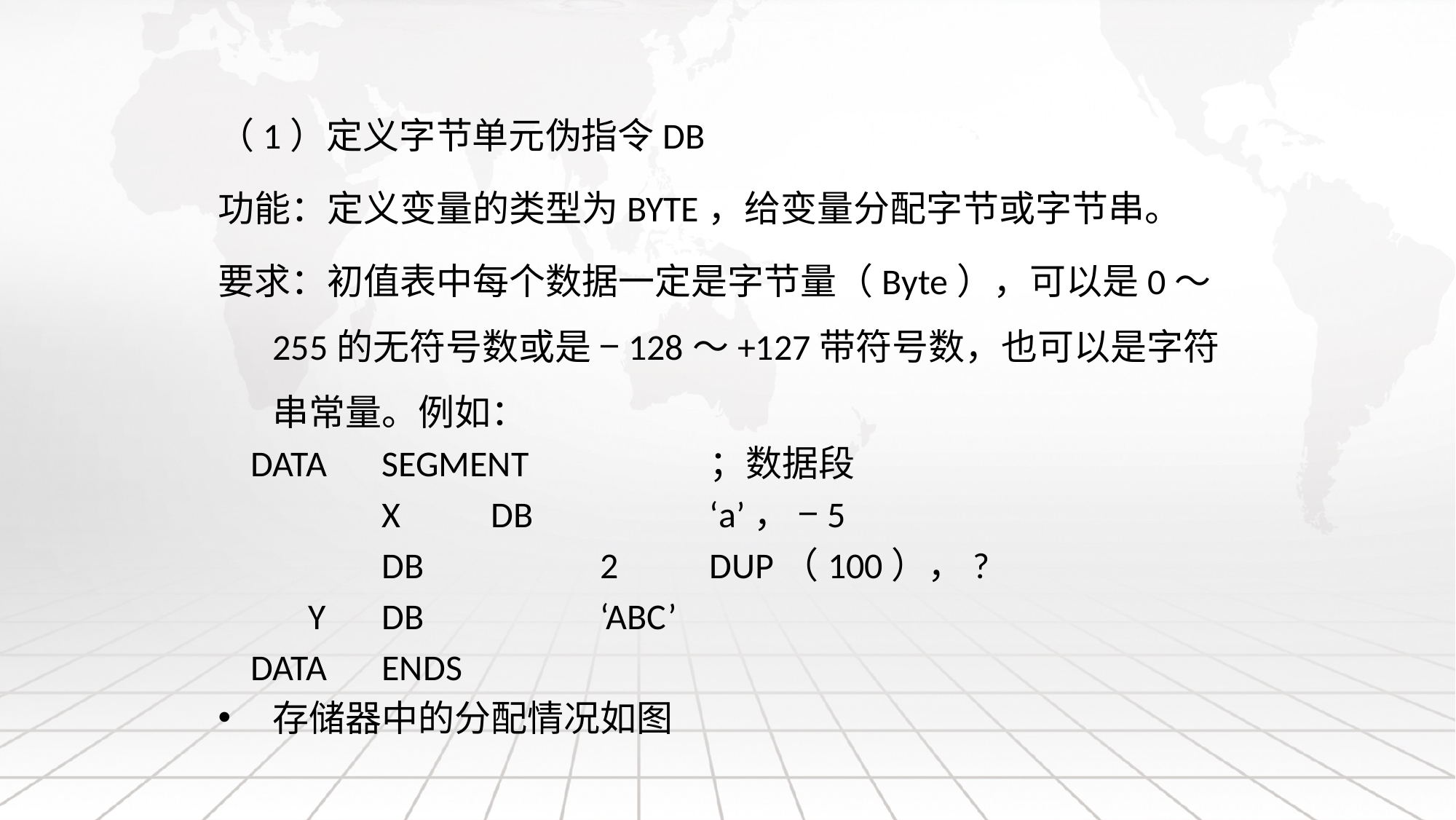

（1）定义字节单元伪指令DB
功能：定义变量的类型为BYTE，给变量分配字节或字节串。
要求：初值表中每个数据一定是字节量（Byte），可以是0～255的无符号数或是 −128～+127带符号数，也可以是字符串常量。例如：
    data 	segment		；数据段
         	X	db		‘a’， −5
             	db		2	dup（100），?
           Y	db		‘ABC’
    data	ends
存储器中的分配情况如图